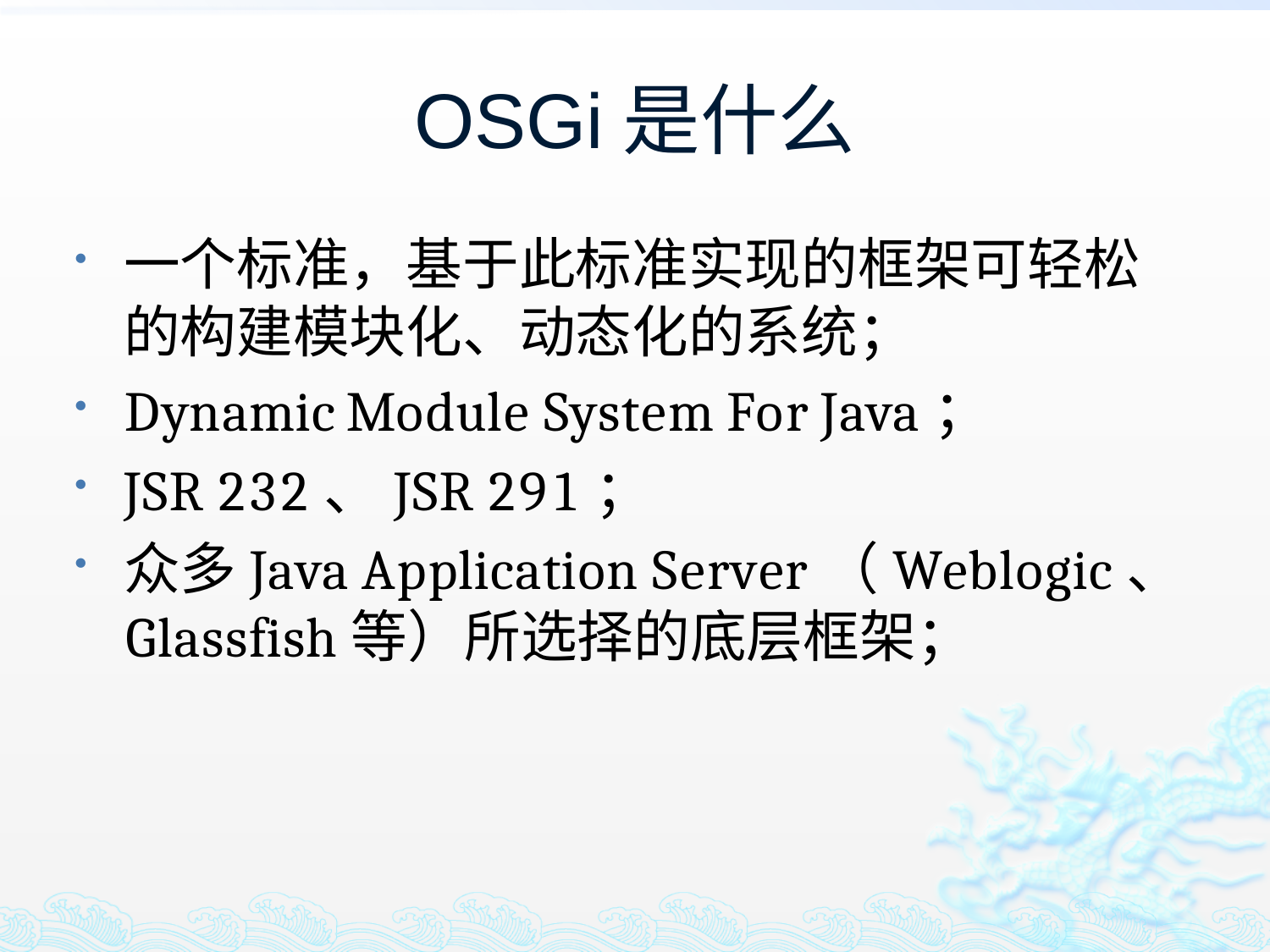

# OSGi是什么
一个标准，基于此标准实现的框架可轻松的构建模块化、动态化的系统；
Dynamic Module System For Java；
JSR 232、JSR 291；
众多Java Application Server（Weblogic、Glassfish等）所选择的底层框架；